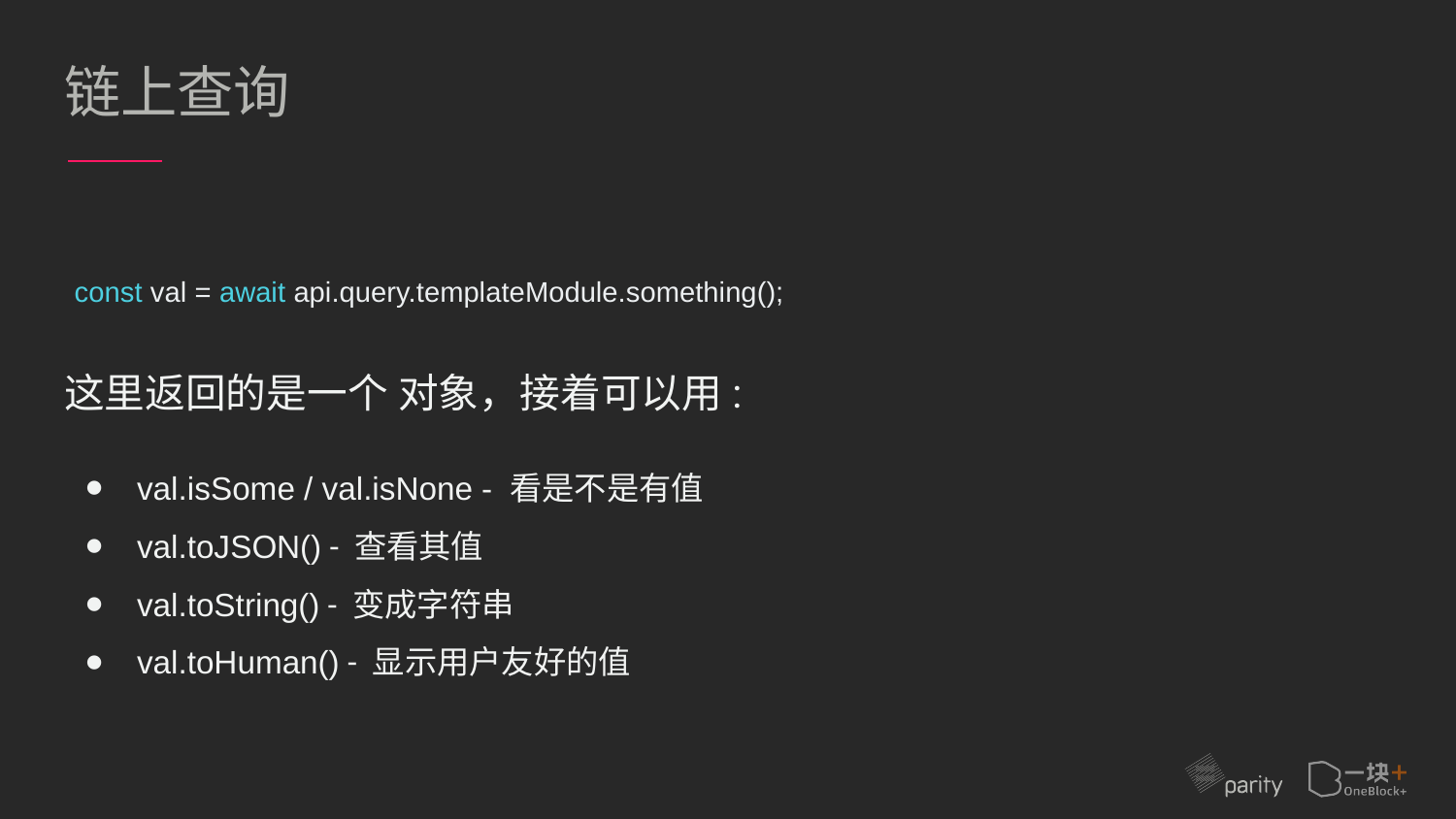

# 链上查询

这里返回的是一个 对象，接着可以用:
val.isSome / val.isNone - 看是不是有值
val.toJSON() - 查看其值
val.toString() - 变成字符串
val.toHuman() - 显示用户友好的值
const val = await api.query.templateModule.something();